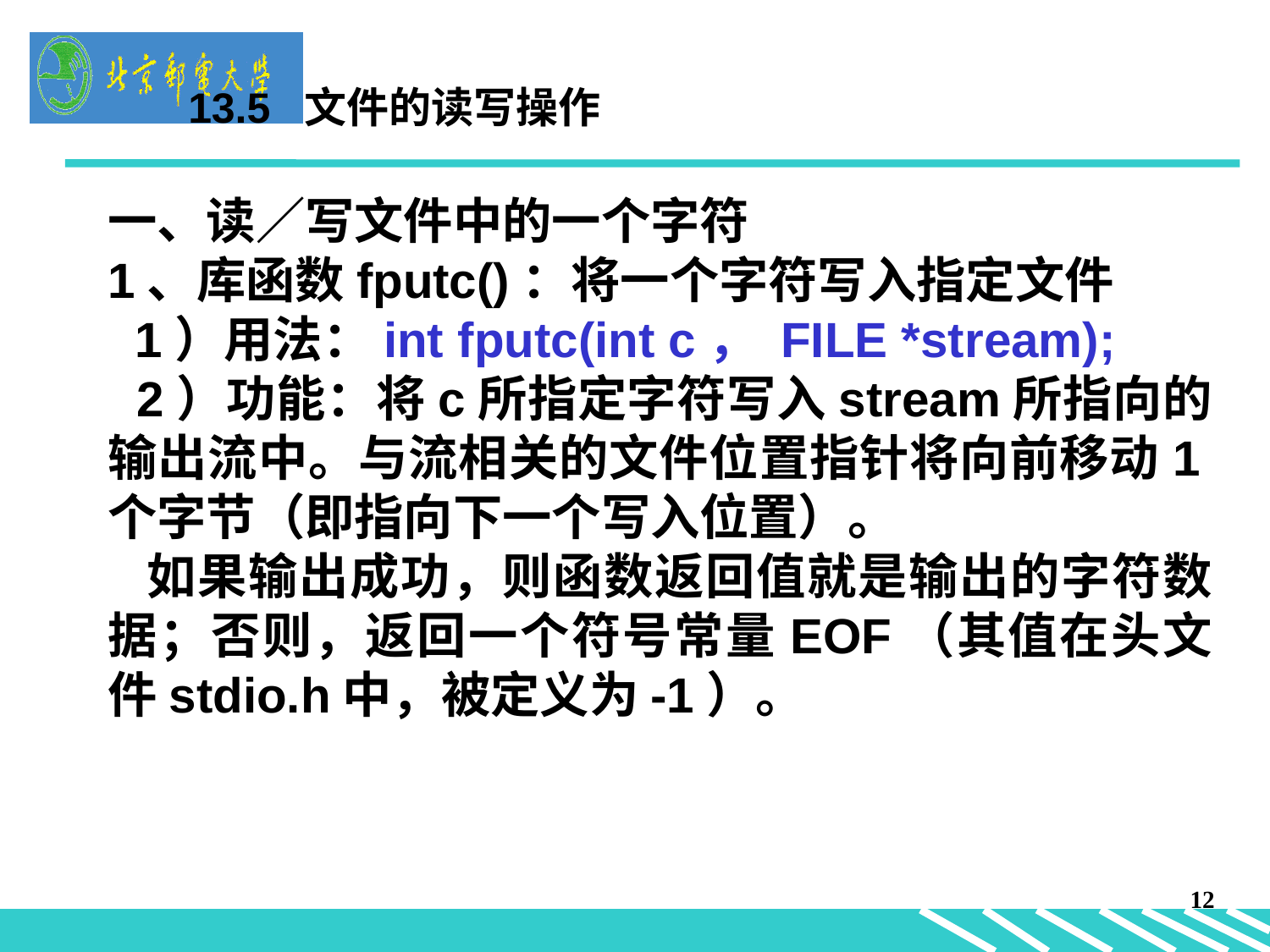

13.5  文件的读写操作
一、读／写文件中的一个字符
1、库函数fputc()：将一个字符写入指定文件
  1）用法：int fputc(int c， FILE *stream);
  2）功能：将c所指定字符写入stream所指向的输出流中。与流相关的文件位置指针将向前移动1个字节（即指向下一个写入位置）。
  如果输出成功，则函数返回值就是输出的字符数据；否则，返回一个符号常量EOF（其值在头文件stdio.h中，被定义为-1）。

12